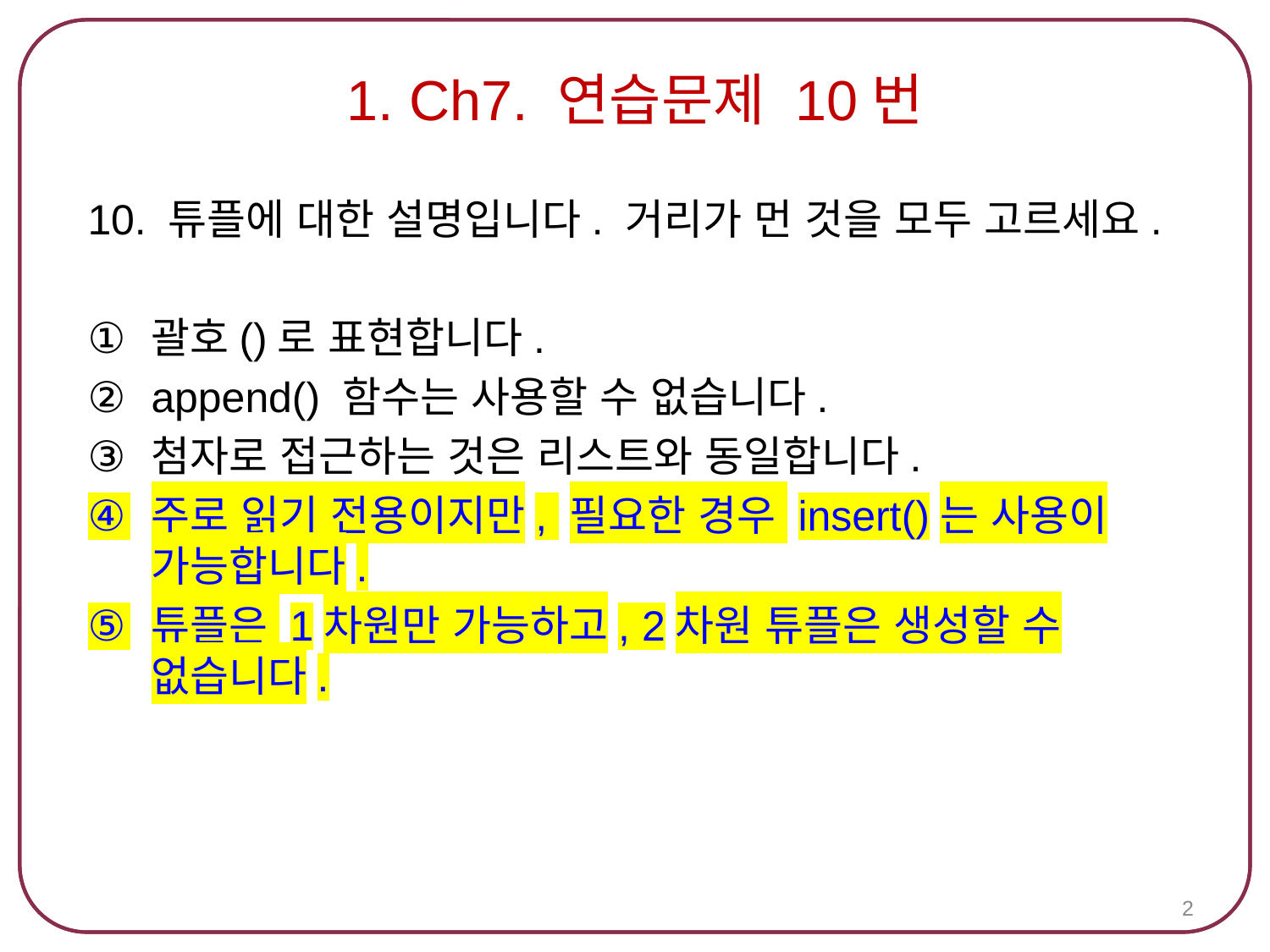

# 1. Ch7. 연습문제 10번
10. 튜플에 대한 설명입니다. 거리가 먼 것을 모두 고르세요.

괄호()로 표현합니다.
append() 함수는 사용할 수 없습니다.
첨자로 접근하는 것은 리스트와 동일합니다.
주로 읽기 전용이지만, 필요한 경우 insert()는 사용이 가능합니다.
튜플은 1차원만 가능하고, 2차원 튜플은 생성할 수 없습니다.

2